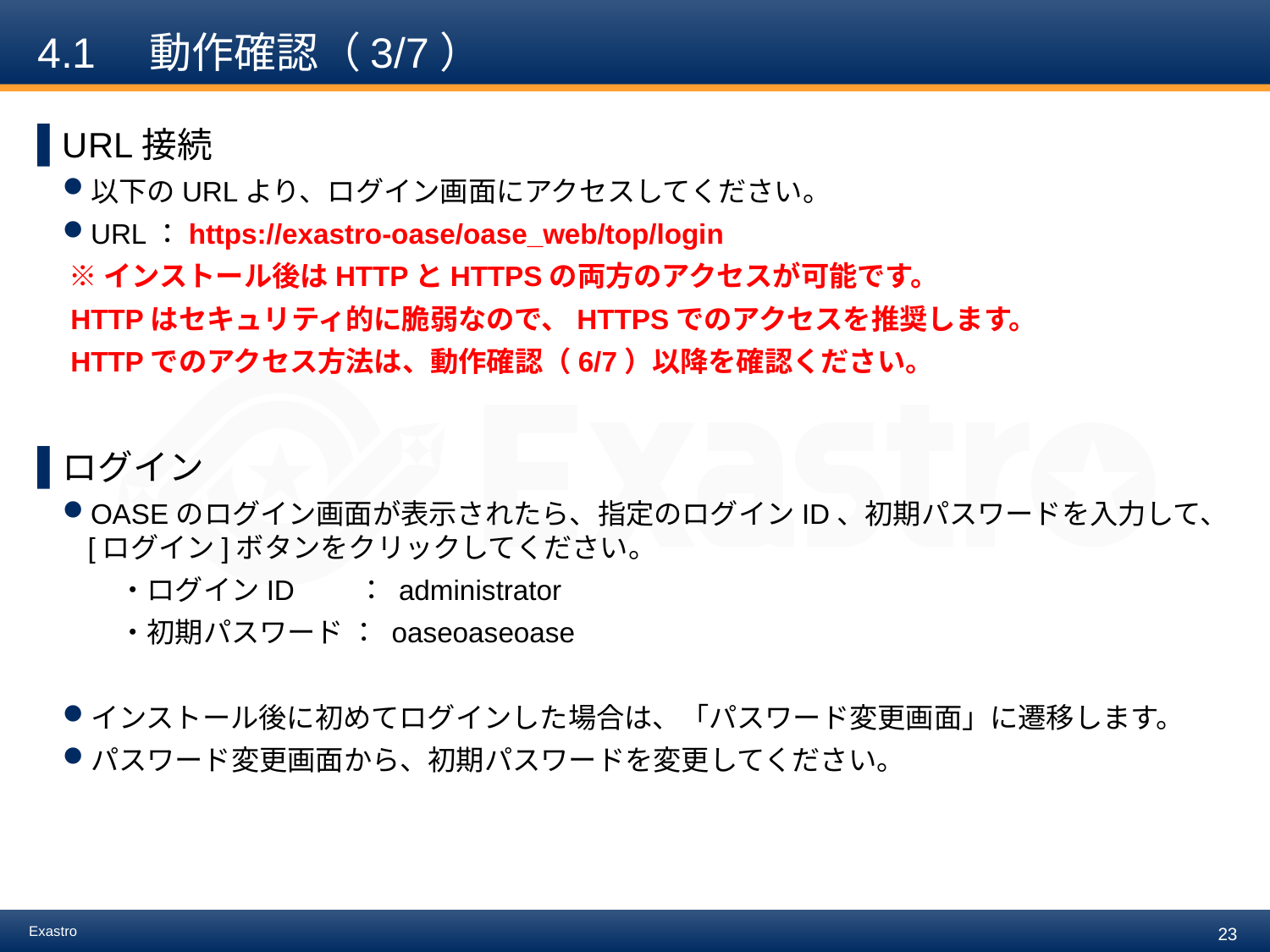

# 4.1　動作確認（3/7）
URL接続
以下のURLより、ログイン画面にアクセスしてください。
URL：https://exastro-oase/oase_web/top/login
 ※インストール後はHTTPとHTTPSの両方のアクセスが可能です。
 HTTPはセキュリティ的に脆弱なので、HTTPSでのアクセスを推奨します。
 HTTPでのアクセス方法は、動作確認（6/7）以降を確認ください。

ログイン
OASEのログイン画面が表示されたら、指定のログインID、初期パスワードを入力して、[ログイン]ボタンをクリックしてください。
　　・ログインID　　： administrator
　　・初期パスワード ： oaseoaseoase

インストール後に初めてログインした場合は、「パスワード変更画面」に遷移します。
パスワード変更画面から、初期パスワードを変更してください。